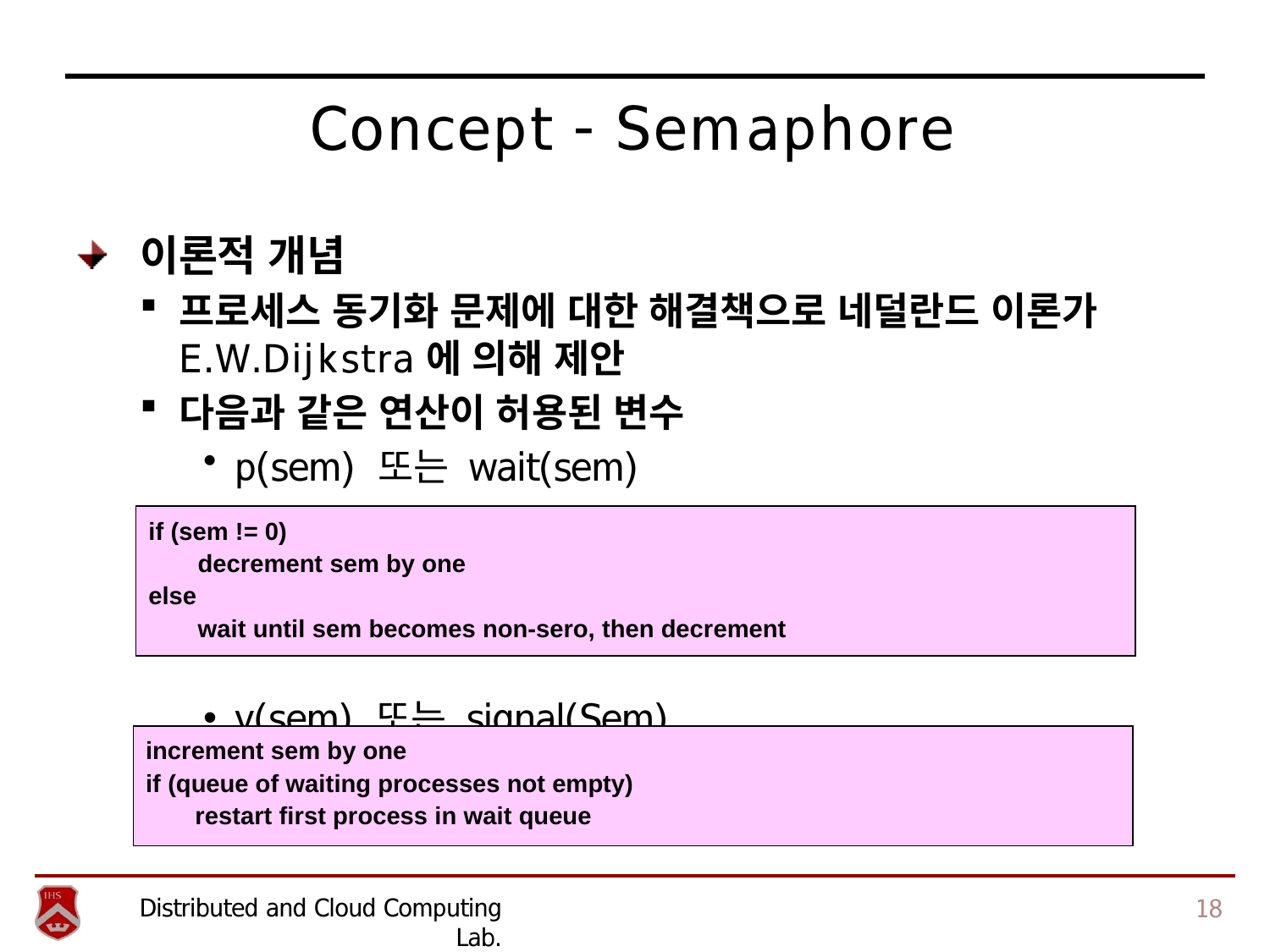

# Concept - Semaphore
이론적 개념
프로세스 동기화 문제에 대한 해결책으로 네덜란드 이론가 E.W.Dijkstra에 의해 제안
다음과 같은 연산이 허용된 변수
p(sem) 또는 wait(sem)

v(sem) 또는 signal(Sem)
if (sem != 0)
	decrement sem by one
else
	wait until sem becomes non-sero, then decrement
increment sem by one
if (queue of waiting processes not empty)
	restart first process in wait queue
18